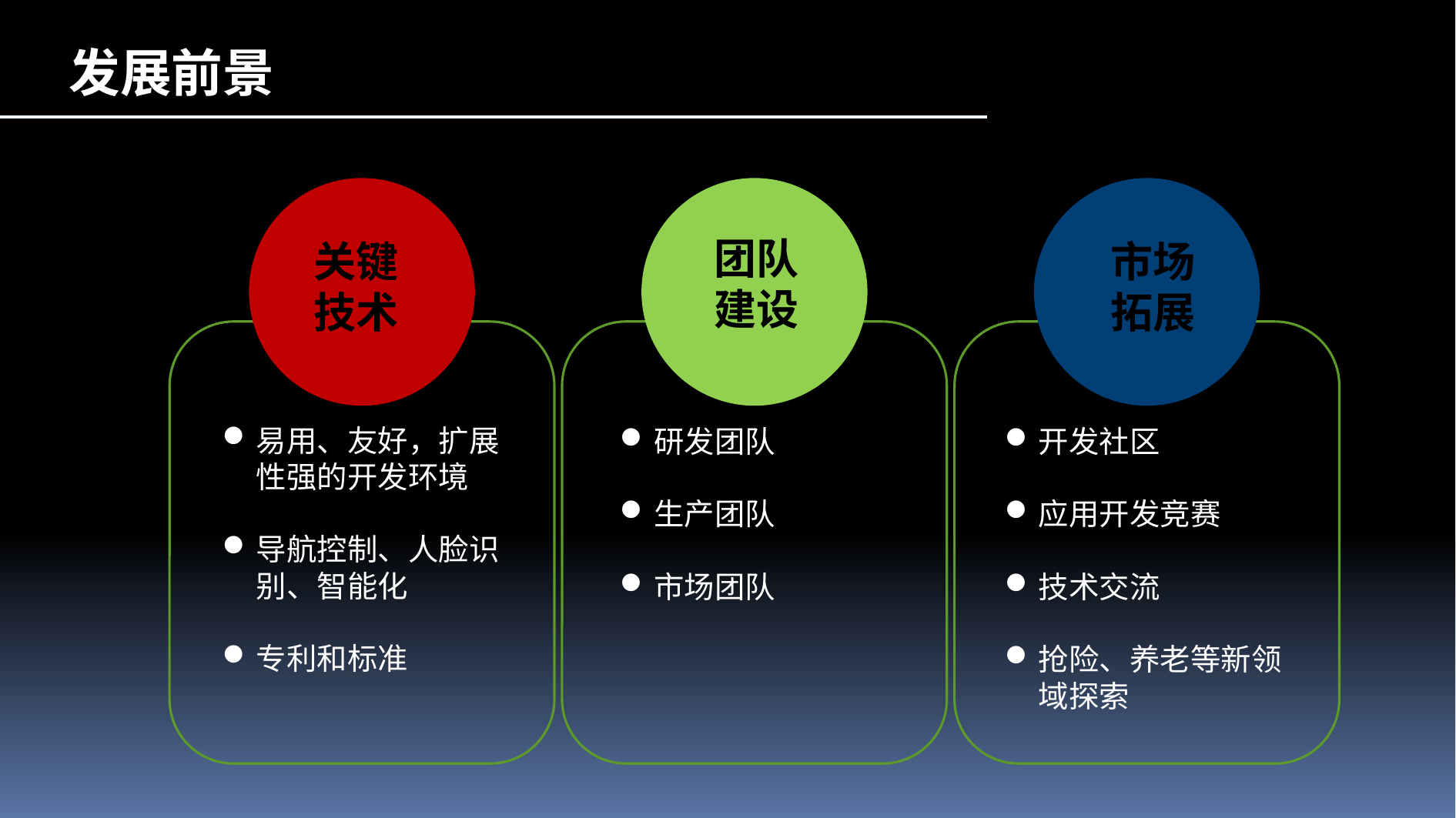

发展前景

团队建设
市场拓展
关键
技术

易用、友好，扩展性强的开发环境

导航控制、人脸识别、智能化

专利和标准

研发团队

生产团队

市场团队

开发社区

应用开发竞赛

技术交流

抢险、养老等新领域探索